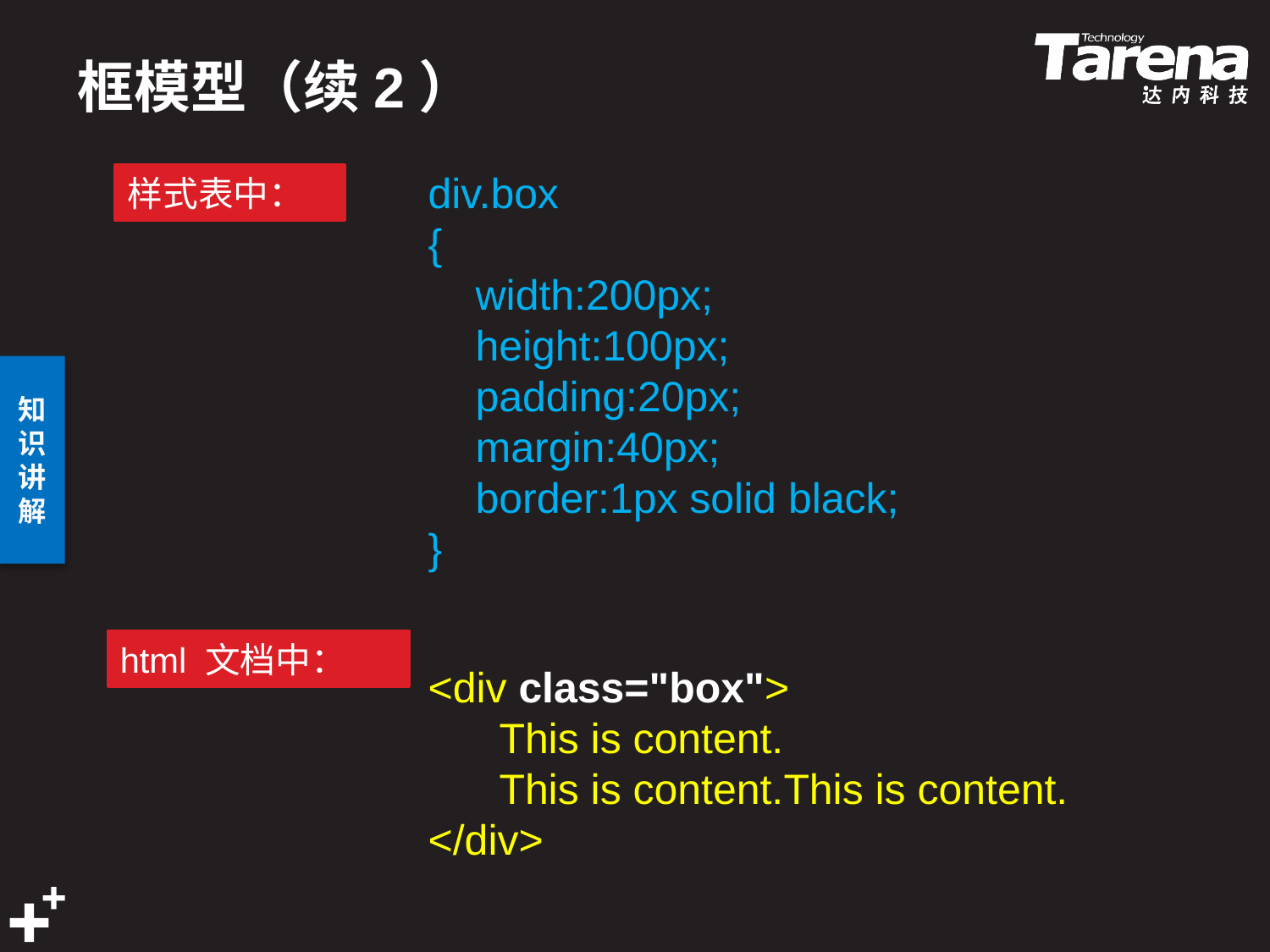

# 框模型（续2）
样式表中：
div.box
{
    width:200px;
    height:100px;
    padding:20px;
    margin:40px;
    border:1px solid black;
}
<div class="box">
      This is content.
      This is content.This is content.
</div>
html 文档中：